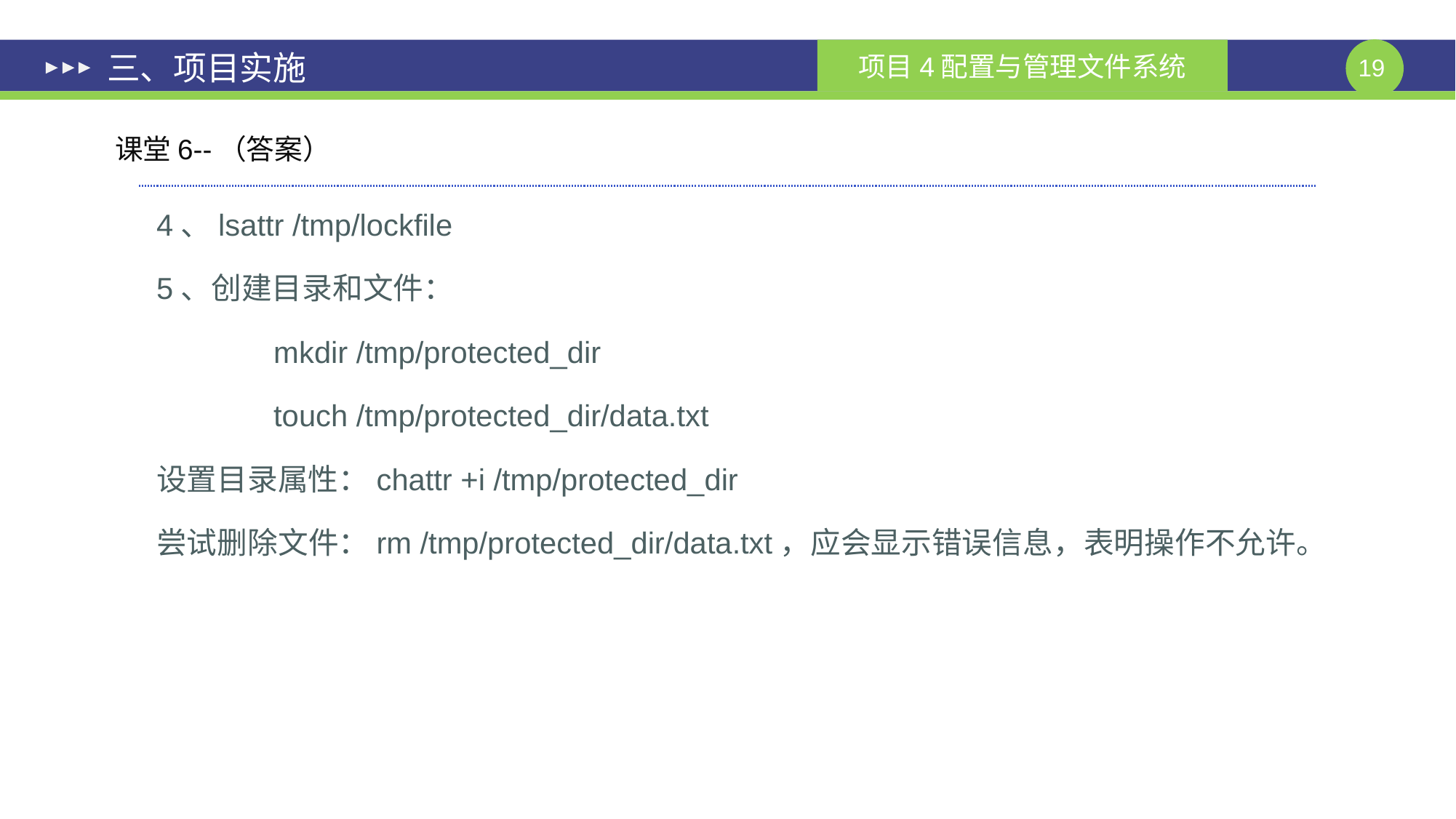

# 三、项目实施
课堂6--（答案）
4、lsattr /tmp/lockfile
5、创建目录和文件：
              mkdir /tmp/protected_dir
              touch /tmp/protected_dir/data.txt
设置目录属性：chattr +i /tmp/protected_dir
尝试删除文件：rm /tmp/protected_dir/data.txt，应会显示错误信息，表明操作不允许。